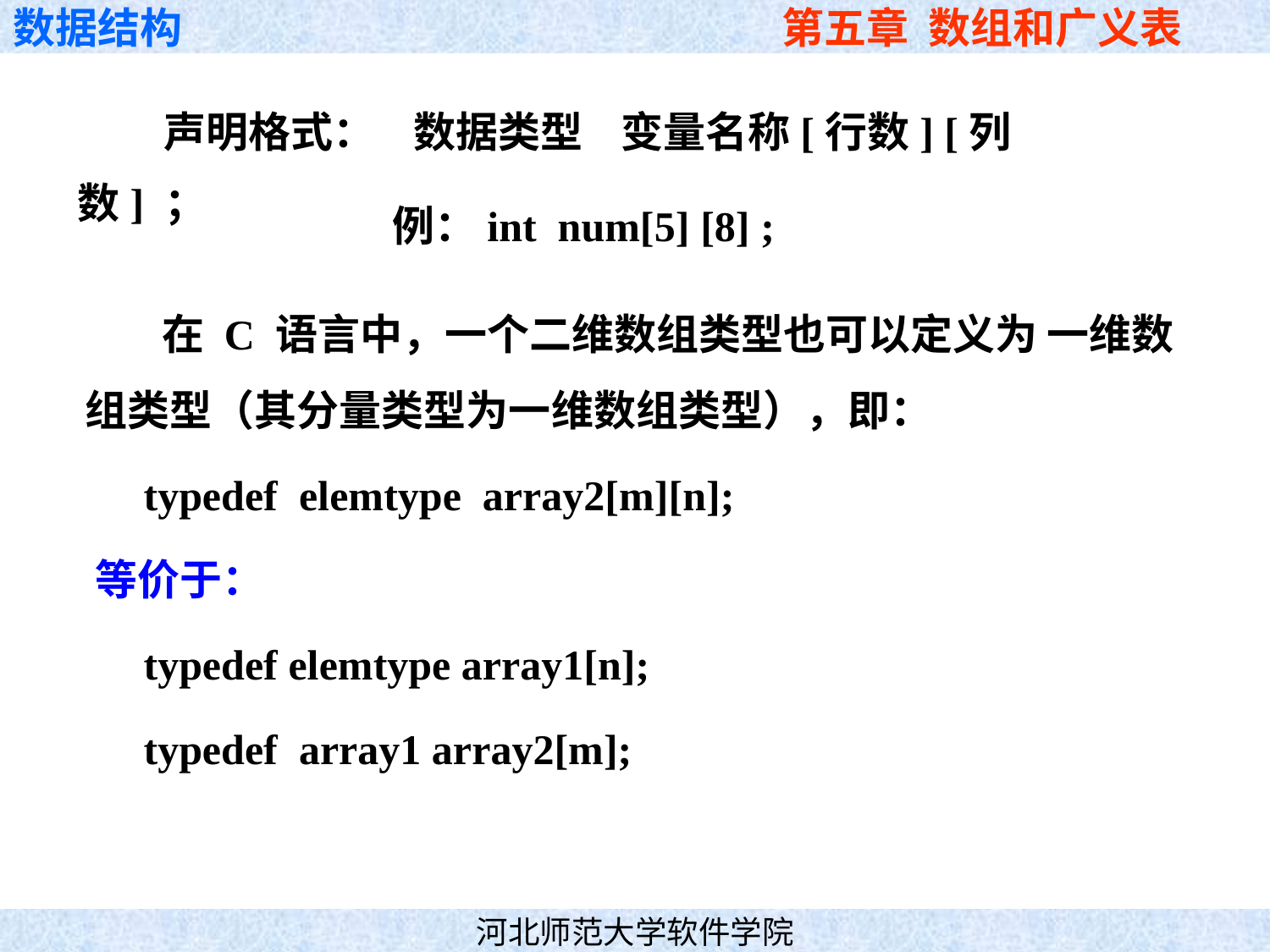

声明格式：    数据类型    变量名称[行数] [列数] ；
                                例：int  num[5] [8] ;
            在 C 语言中，一个二维数组类型也可以定义为 一维数组类型（其分量类型为一维数组类型），即：
          typedef  elemtype  array2[m][n];
     等价于：
          typedef elemtype array1[n];
          typedef  array1 array2[m];